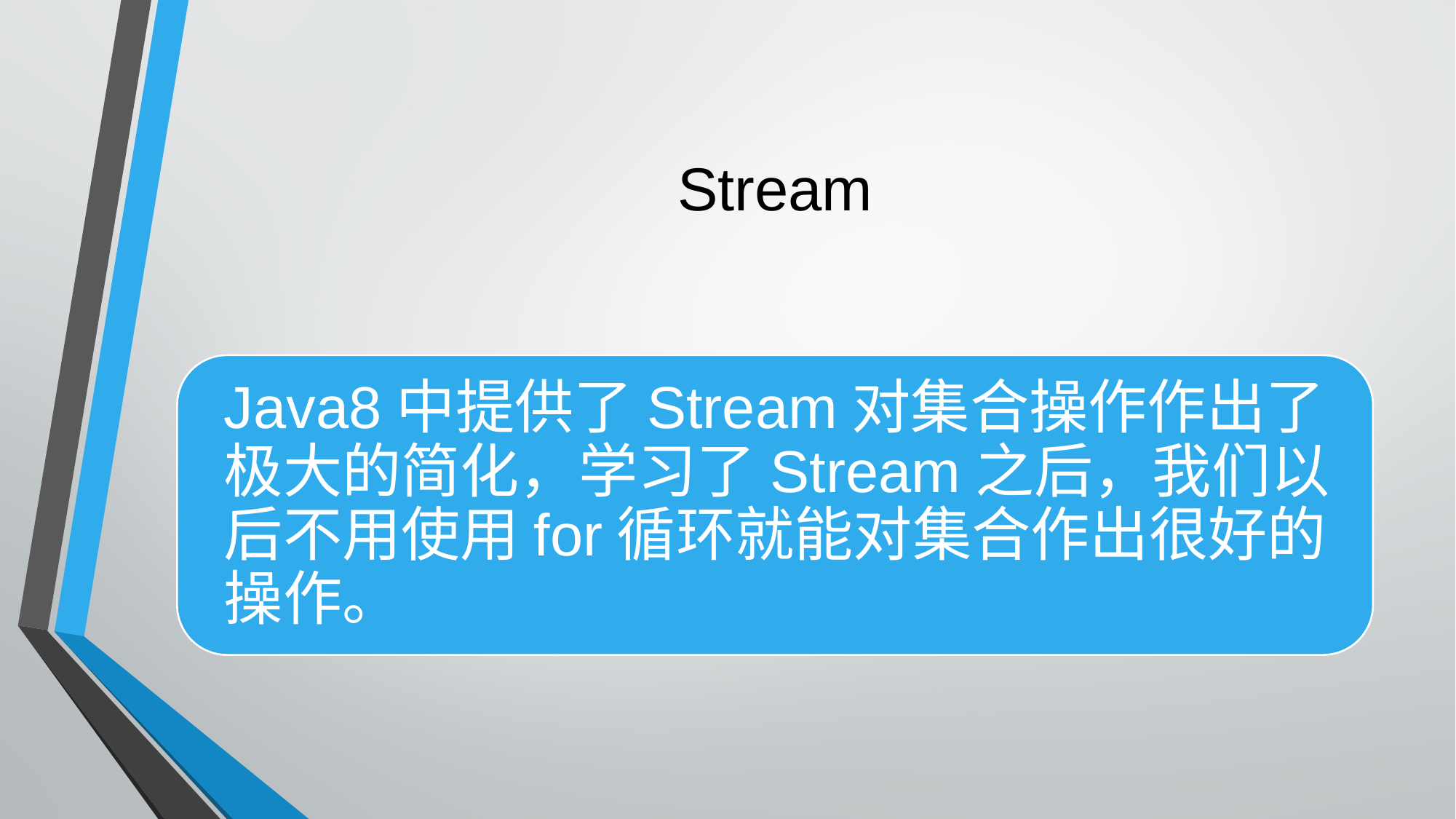

# Stream
Java8中提供了Stream对集合操作作出了极大的简化，学习了Stream之后，我们以后不用使用for循环就能对集合作出很好的操作。